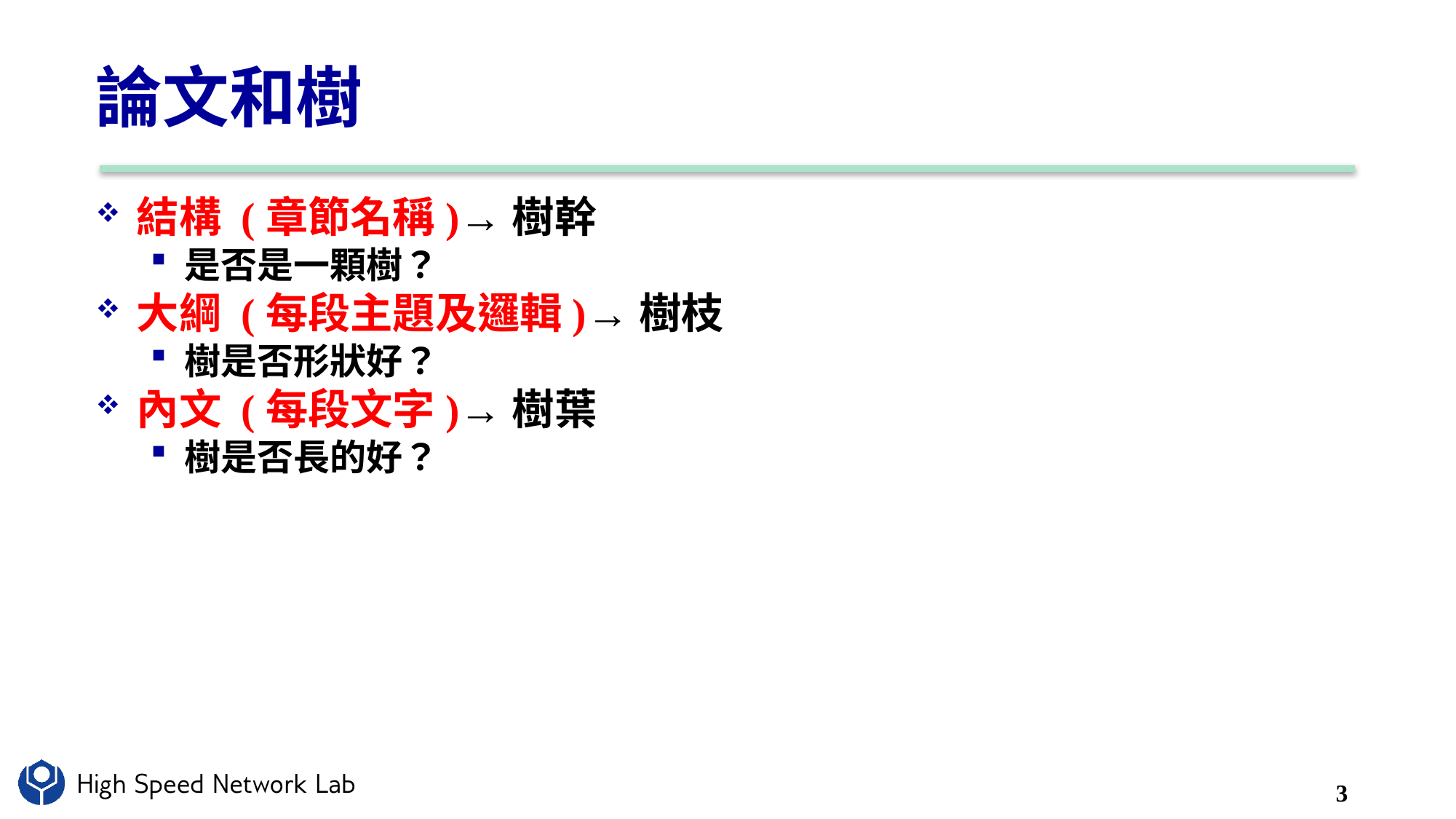

# 論文和樹
結構 (章節名稱)→樹幹
是否是一顆樹？
大綱 (每段主題及邏輯)→樹枝
樹是否形狀好？
內文 (每段文字)→樹葉
樹是否長的好？

3